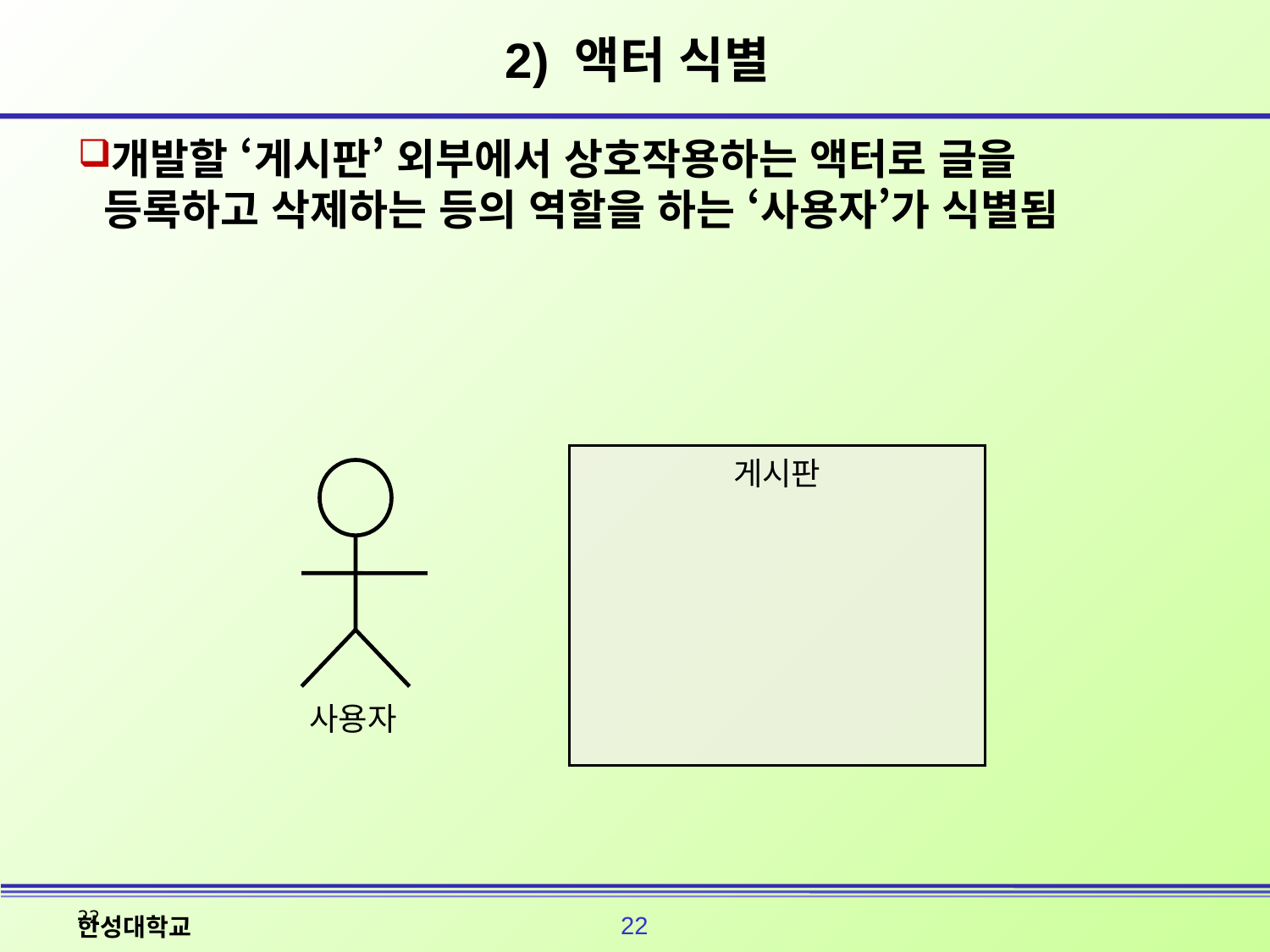

# 2) 액터 식별
개발할 ‘게시판’ 외부에서 상호작용하는 액터로 글을 등록하고 삭제하는 등의 역할을 하는 ‘사용자’가 식별됨

게시판

사용자
22